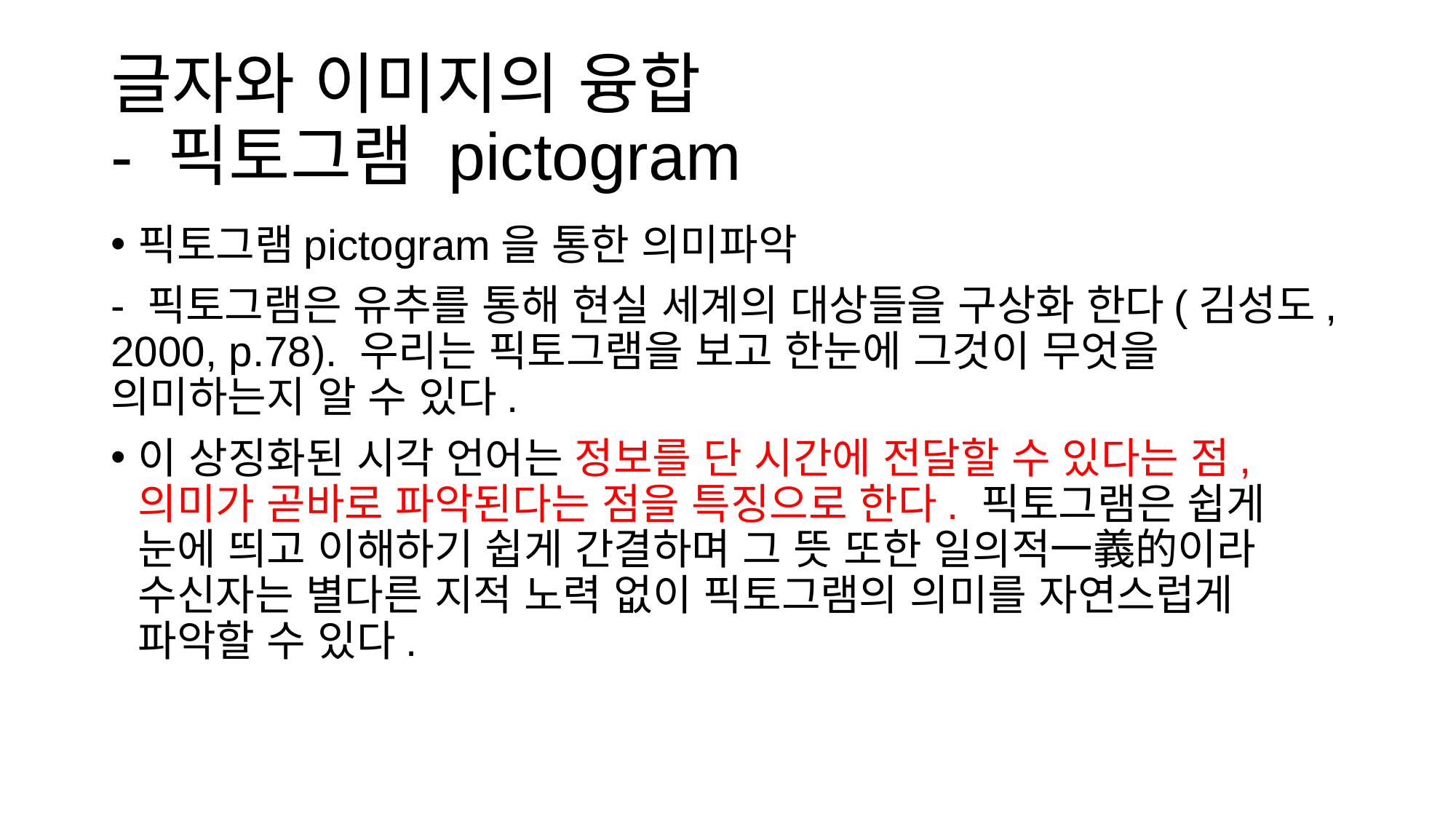

# 글자와 이미지의 융합 - 픽토그램 pictogram
픽토그램pictogram을 통한 의미파악
- 픽토그램은 유추를 통해 현실 세계의 대상들을 구상화 한다(김성도, 2000, p.78). 우리는 픽토그램을 보고 한눈에 그것이 무엇을 의미하는지 알 수 있다.
이 상징화된 시각 언어는 정보를 단 시간에 전달할 수 있다는 점, 의미가 곧바로 파악된다는 점을 특징으로 한다. 픽토그램은 쉽게 눈에 띄고 이해하기 쉽게 간결하며 그 뜻 또한 일의적一義的이라 수신자는 별다른 지적 노력 없이 픽토그램의 의미를 자연스럽게 파악할 수 있다.